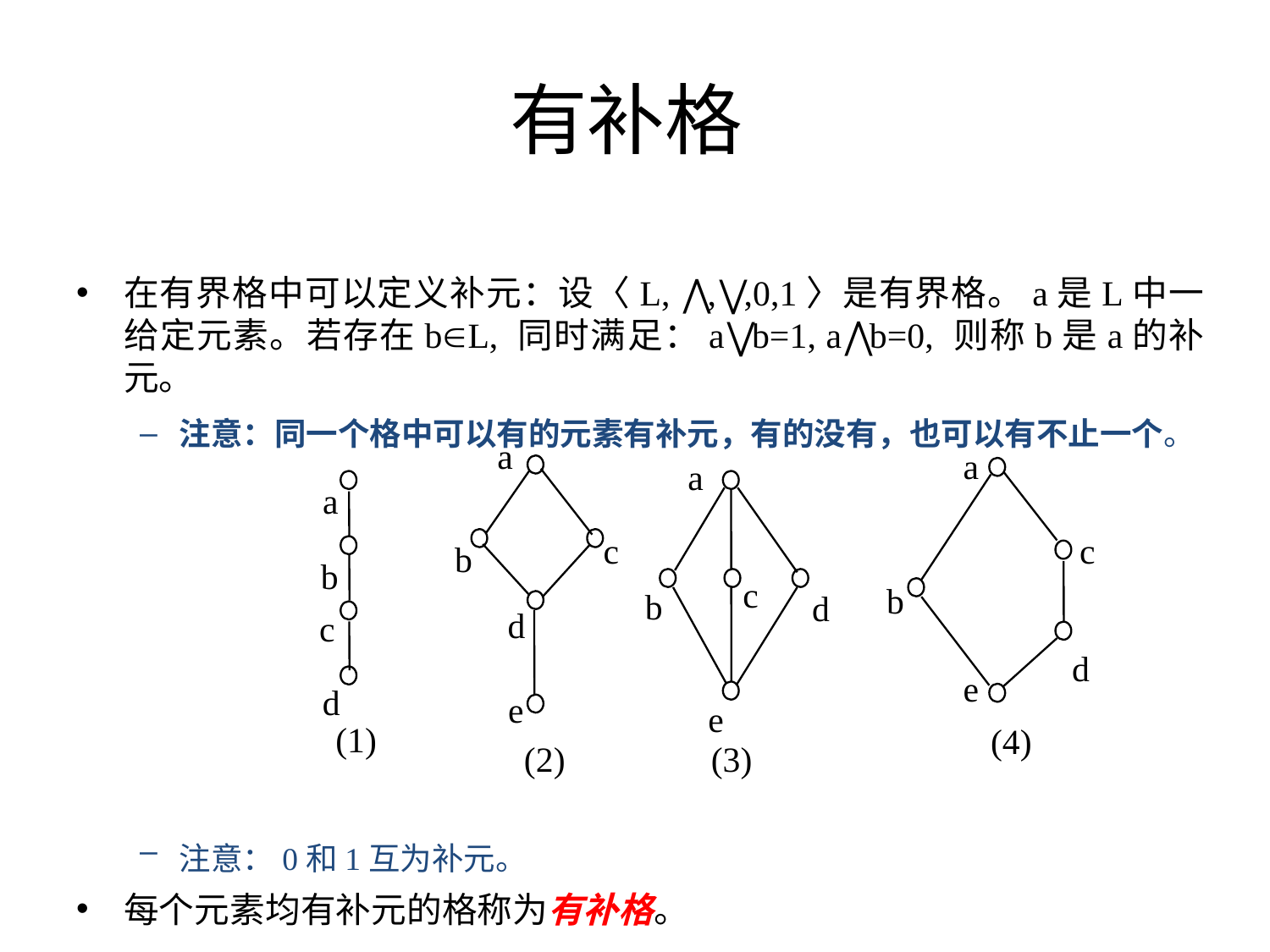

# 有补格
在有界格中可以定义补元：设〈L, ⋀,⋁,0,1〉是有界格。a是L中一给定元素。若存在b∈L, 同时满足：a⋁b=1, a⋀b=0, 则称b是a的补元。
注意：同一个格中可以有的元素有补元，有的没有，也可以有不止一个。

注意：0和1互为补元。
每个元素均有补元的格称为有补格。

a

a

a

a

c
c

b

b

c

b

b

d

d

c

d

e
d

e

e

(1)

(4)

(2)

(3)